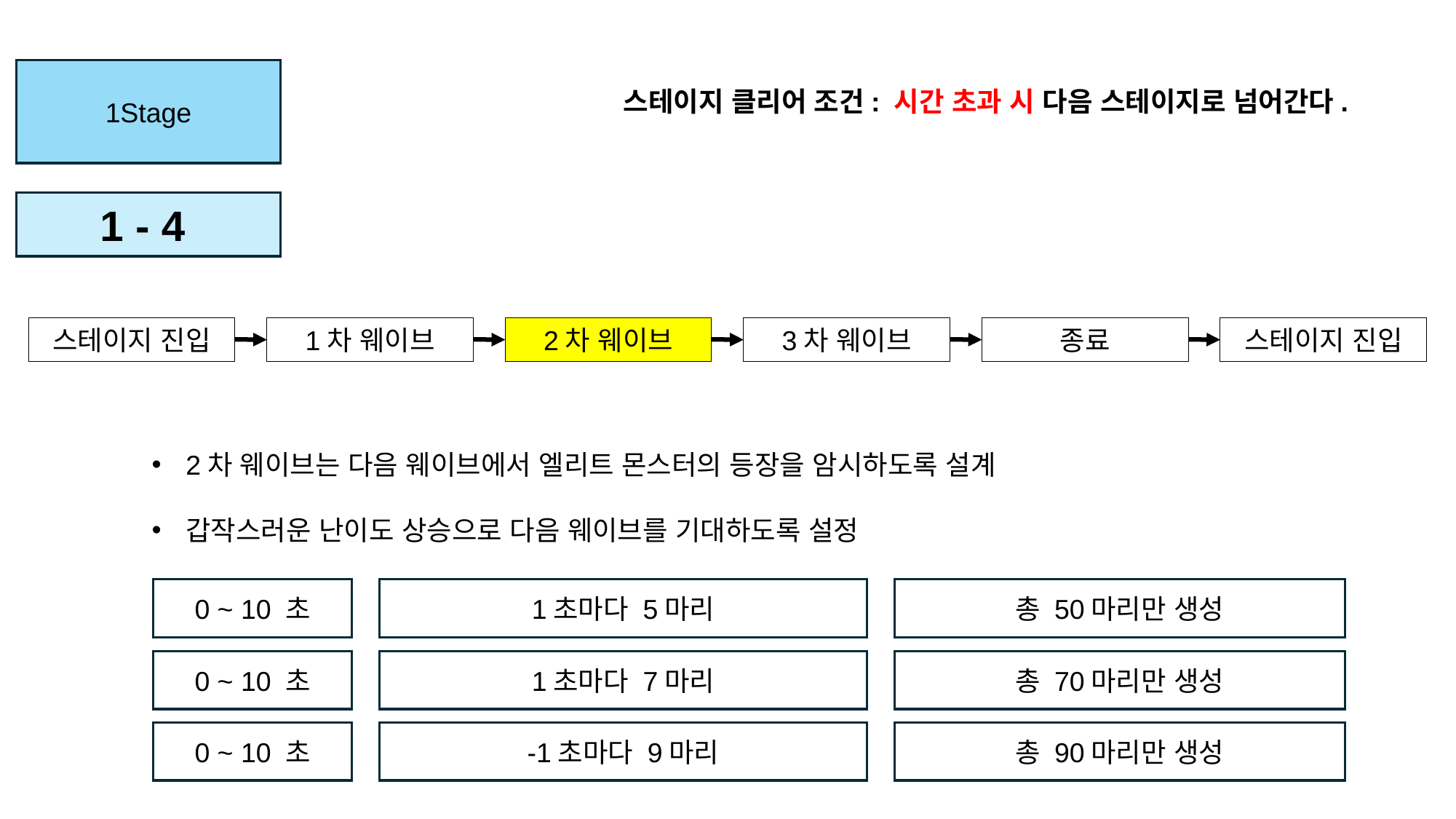

1Stage
스테이지 클리어 조건: 시간 초과 시 다음 스테이지로 넘어간다.
1 - 4
스테이지 진입
1차 웨이브
2차 웨이브
3차 웨이브
종료
스테이지 진입
2차 웨이브는 다음 웨이브에서 엘리트 몬스터의 등장을 암시하도록 설계
갑작스러운 난이도 상승으로 다음 웨이브를 기대하도록 설정
0 ~ 10 초
1초마다 5마리
총 50마리만 생성
1초마다 7마리
총 70마리만 생성
0 ~ 10 초
총 90마리만 생성
-1초마다 9마리
0 ~ 10 초